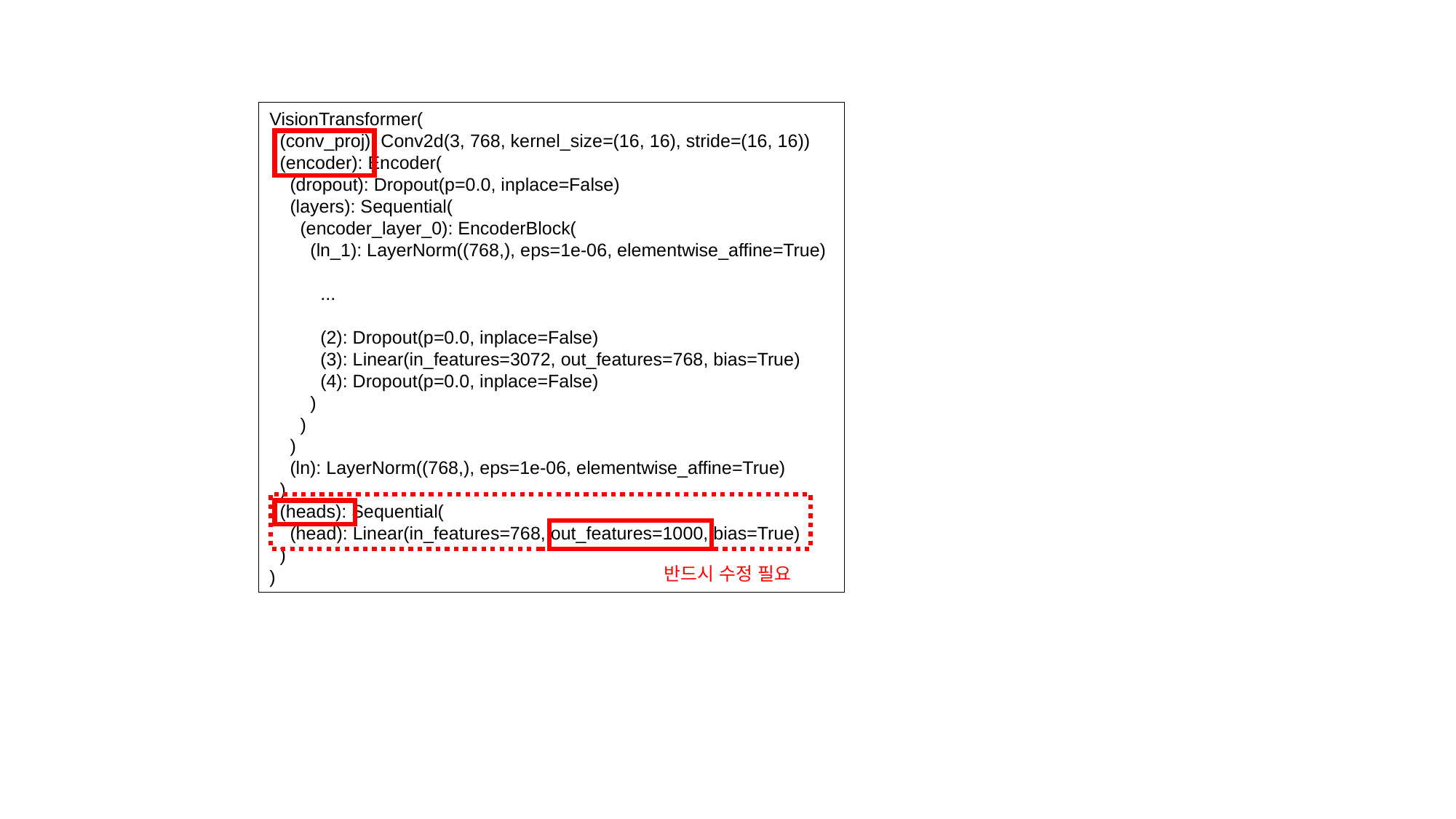

VisionTransformer(
  (conv_proj): Conv2d(3, 768, kernel_size=(16, 16), stride=(16, 16))
  (encoder): Encoder(
    (dropout): Dropout(p=0.0, inplace=False)
    (layers): Sequential(
      (encoder_layer_0): EncoderBlock(
        (ln_1): LayerNorm((768,), eps=1e-06, elementwise_affine=True)

          ...

          (2): Dropout(p=0.0, inplace=False)
          (3): Linear(in_features=3072, out_features=768, bias=True)
          (4): Dropout(p=0.0, inplace=False)
        )
      )
    )
    (ln): LayerNorm((768,), eps=1e-06, elementwise_affine=True)
  )
  (heads): Sequential(
    (head): Linear(in_features=768, out_features=1000, bias=True)
  )
)

반드시 수정 필요